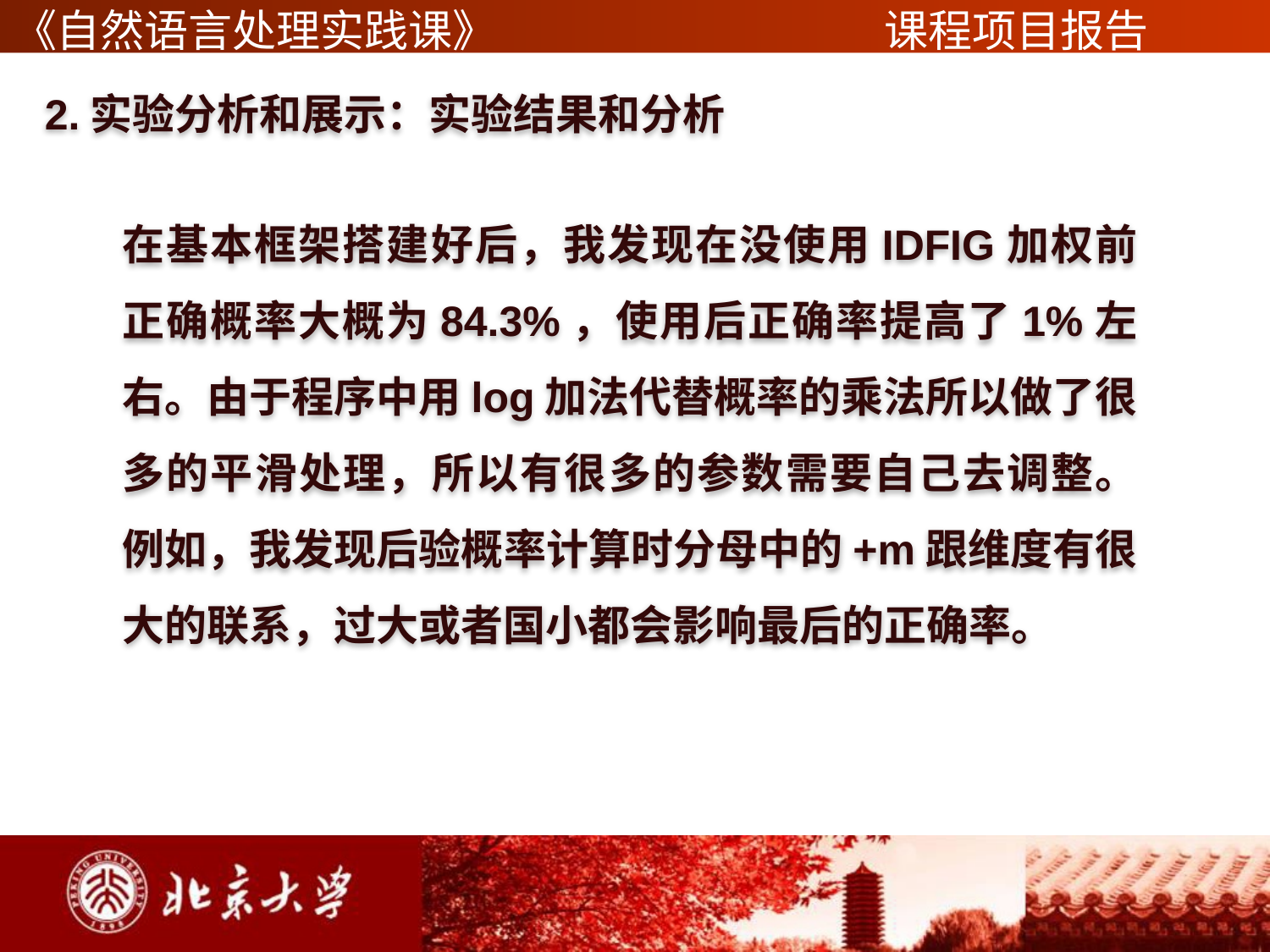

2.实验分析和展示：实验结果和分析
在基本框架搭建好后，我发现在没使用IDFIG加权前正确概率大概为84.3%，使用后正确率提高了1%左右。由于程序中用log加法代替概率的乘法所以做了很多的平滑处理，所以有很多的参数需要自己去调整。例如，我发现后验概率计算时分母中的+m跟维度有很大的联系，过大或者国小都会影响最后的正确率。